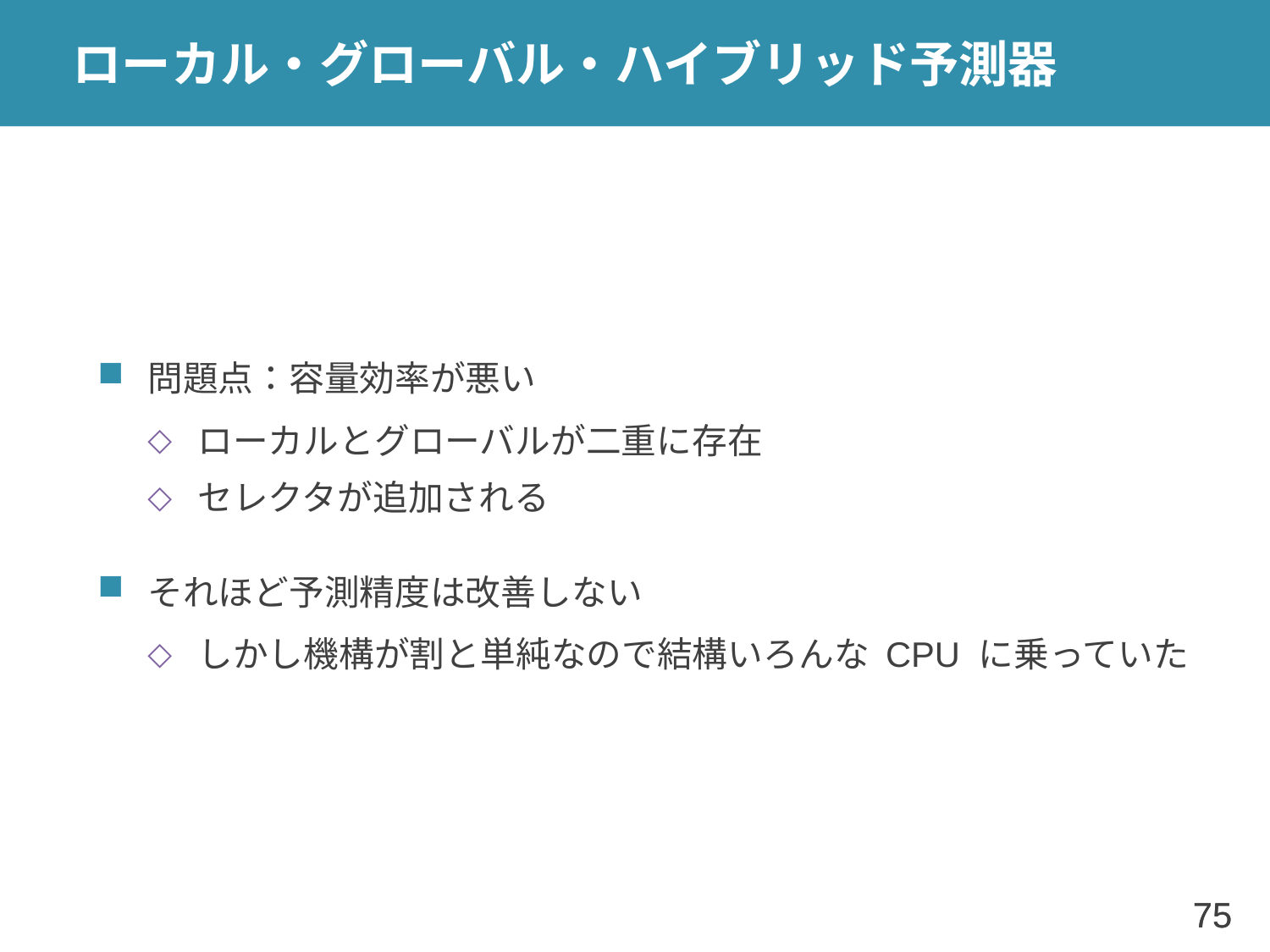

# ローカル・グローバル・ハイブリッド予測器
問題点：容量効率が悪い
ローカルとグローバルが二重に存在
セレクタが追加される
それほど予測精度は改善しない
しかし機構が割と単純なので結構いろんな CPU に乗っていた